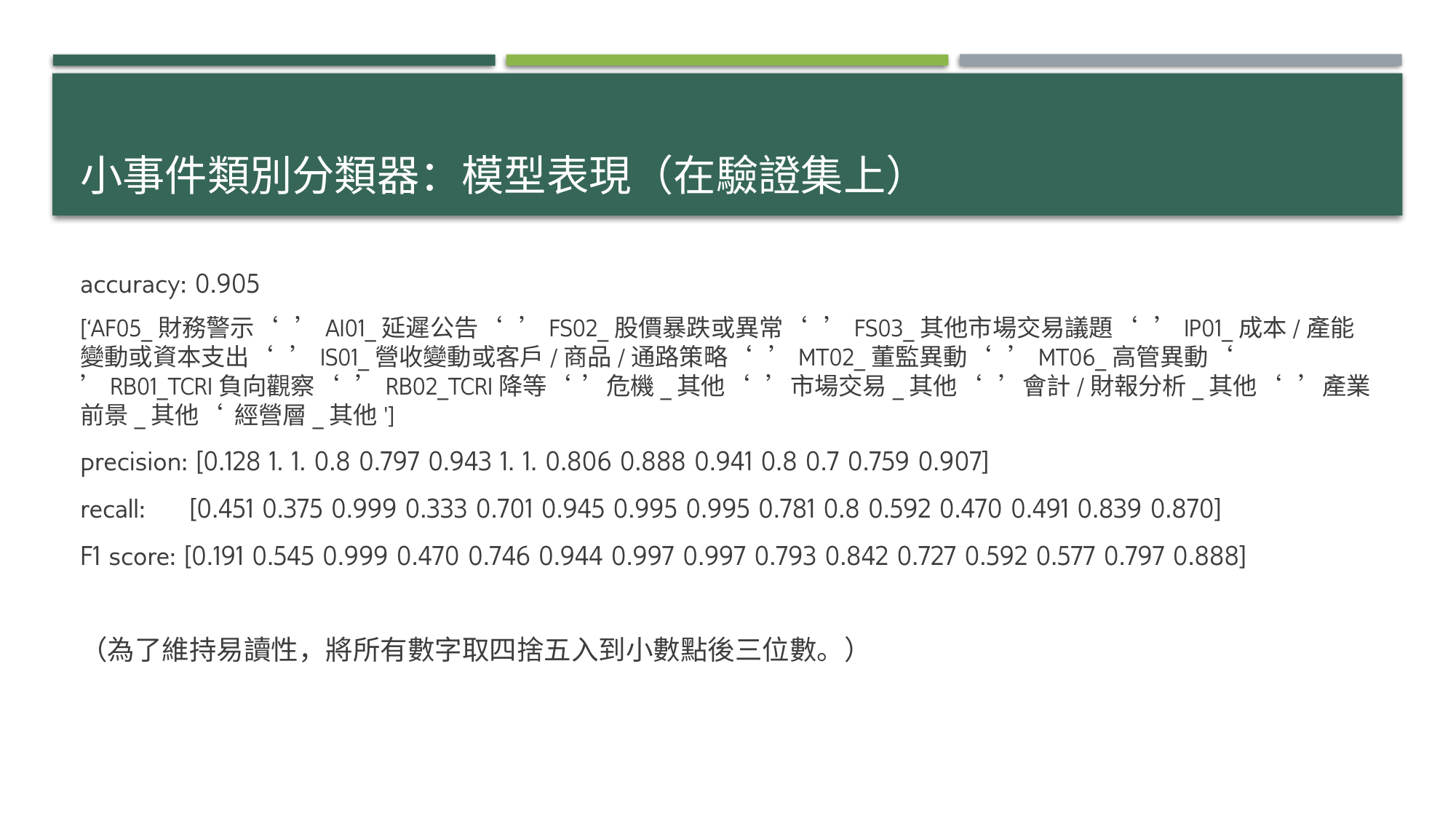

# 小事件類別分類器：模型表現（在驗證集上）
accuracy: 0.905
[‘AF05_財務警示‘   ’AI01_延遲公告‘   ’FS02_股價暴跌或異常‘   ’FS03_其他市場交易議題‘   ’IP01_成本/產能變動或資本支出‘   ’IS01_營收變動或客戶/商品/通路策略‘   ’MT02_董監異動‘   ’MT06_高管異動‘   ’RB01_TCRI負向觀察‘   ’RB02_TCRI降等‘  ’危機_其他‘   ’市場交易_其他‘   ’會計/財報分析_其他‘   ’產業前景_其他‘  經營層_其他']
precision: [0.128 1. 1. 0.8 0.797 0.943 1. 1. 0.806 0.888 0.941 0.8 0.7 0.759 0.907]
recall: 	[0.451 0.375 0.999 0.333 0.701 0.945 0.995 0.995 0.781 0.8 0.592 0.470 0.491 0.839 0.870]
F1 score: [0.191 0.545 0.999 0.470 0.746 0.944 0.997 0.997 0.793 0.842 0.727 0.592 0.577 0.797 0.888]

（為了維持易讀性，將所有數字取四捨五入到小數點後三位數。）